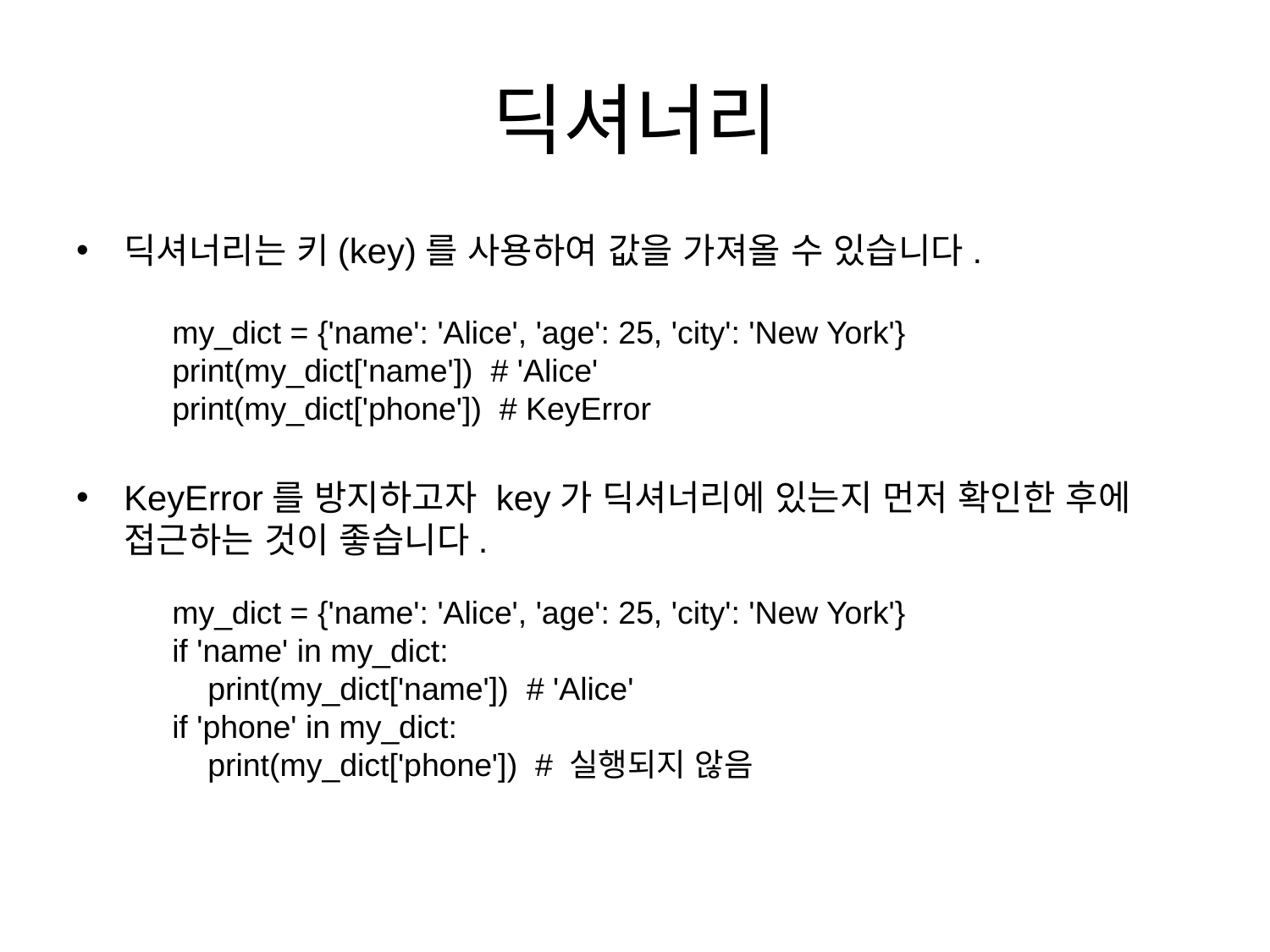

# 딕셔너리
딕셔너리는 키(key)를 사용하여 값을 가져올 수 있습니다.

KeyError를 방지하고자 key가 딕셔너리에 있는지 먼저 확인한 후에 접근하는 것이 좋습니다.

my_dict = {'name': 'Alice', 'age': 25, 'city': 'New York'}
print(my_dict['name'])  # 'Alice'
print(my_dict['phone'])  # KeyError
my_dict = {'name': 'Alice', 'age': 25, 'city': 'New York'}
if 'name' in my_dict:
    print(my_dict['name'])  # 'Alice'
if 'phone' in my_dict:
    print(my_dict['phone'])  # 실행되지 않음